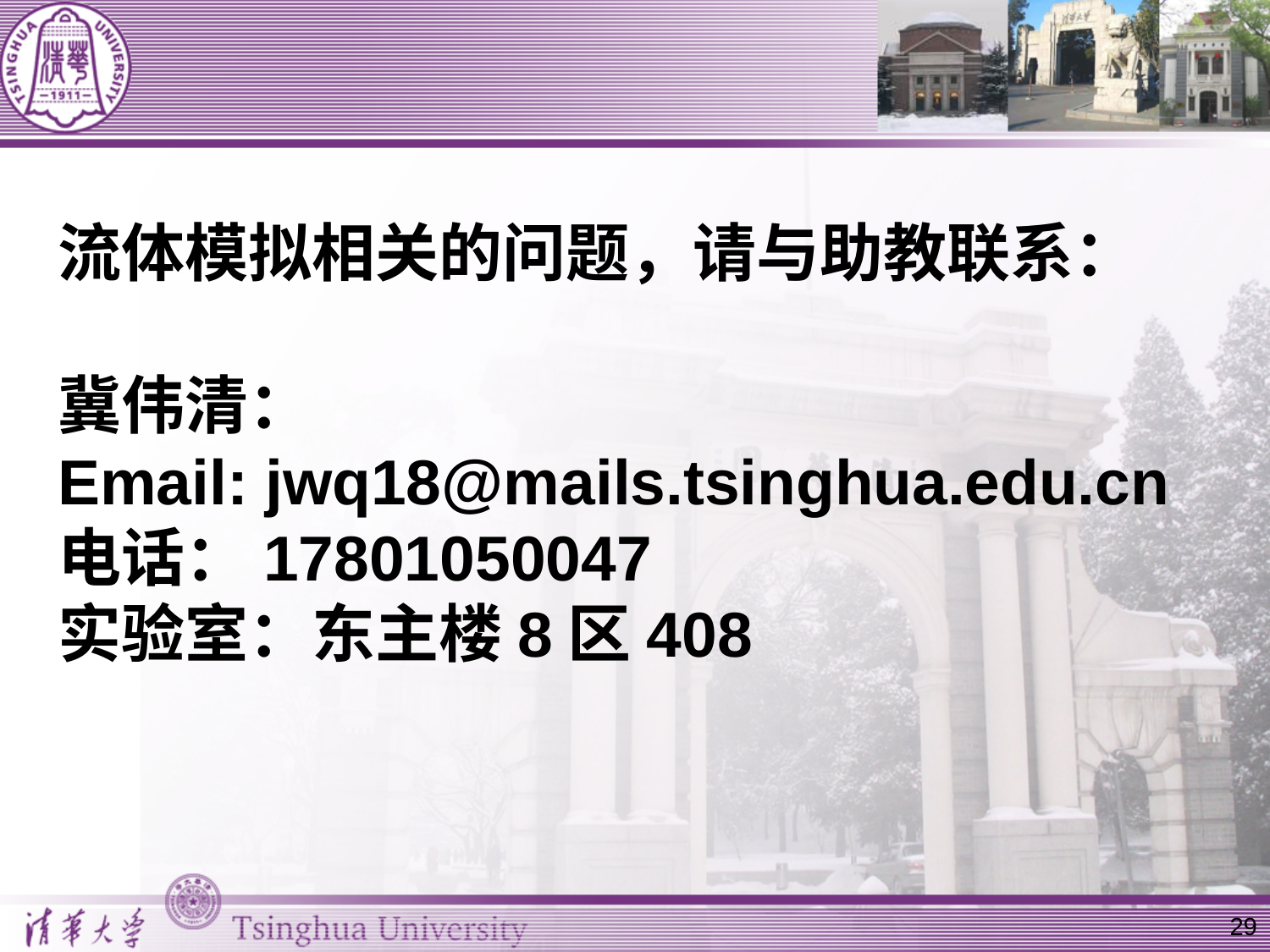

# 流体模拟相关的问题，请与助教联系： 冀伟清： Email: jwq18@mails.tsinghua.edu.cn 电话：17801050047 实验室：东主楼8区408
29